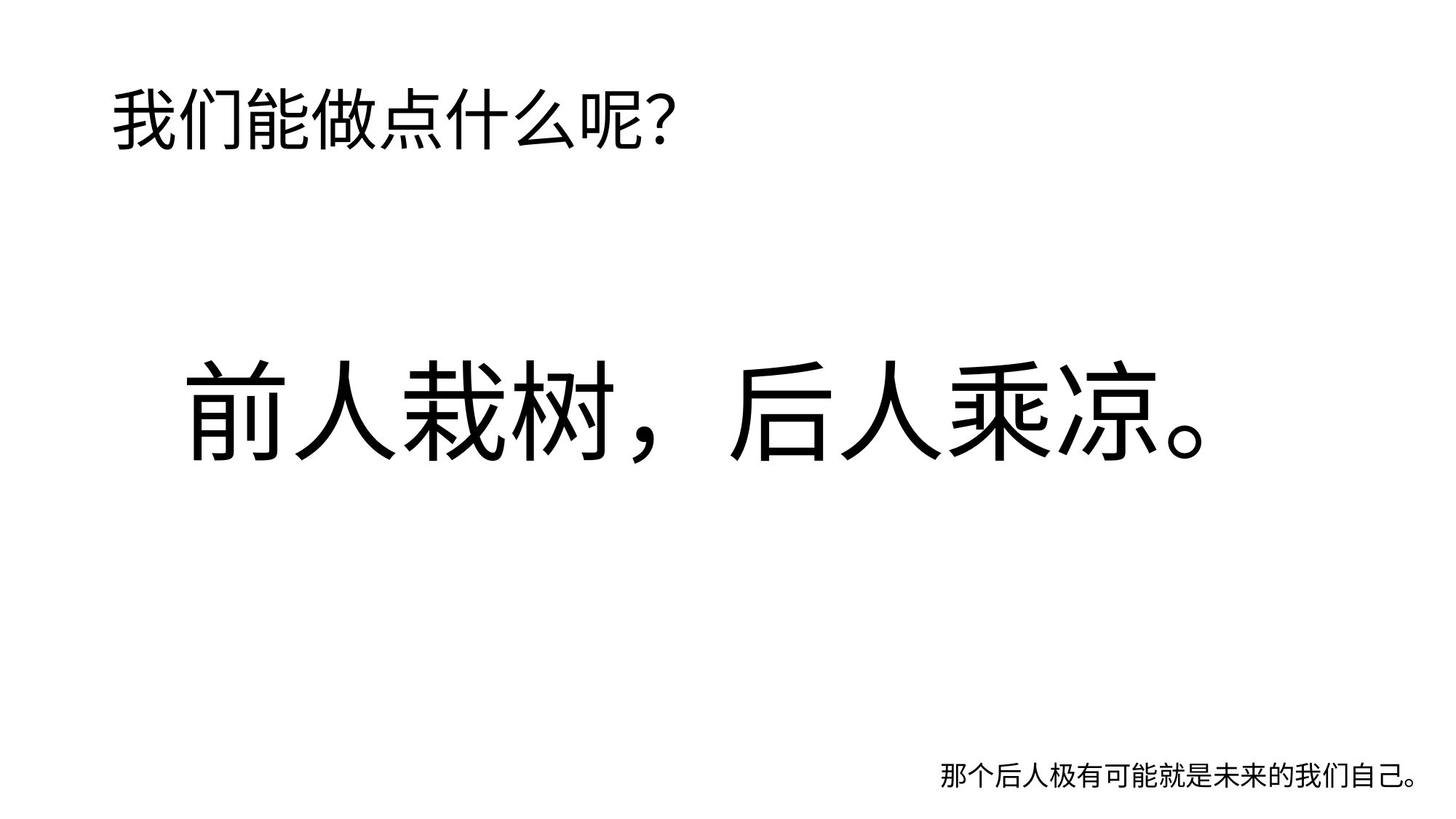

# 我们能做点什么呢？
前人栽树，后人乘凉。
那个后人极有可能就是未来的我们自己。